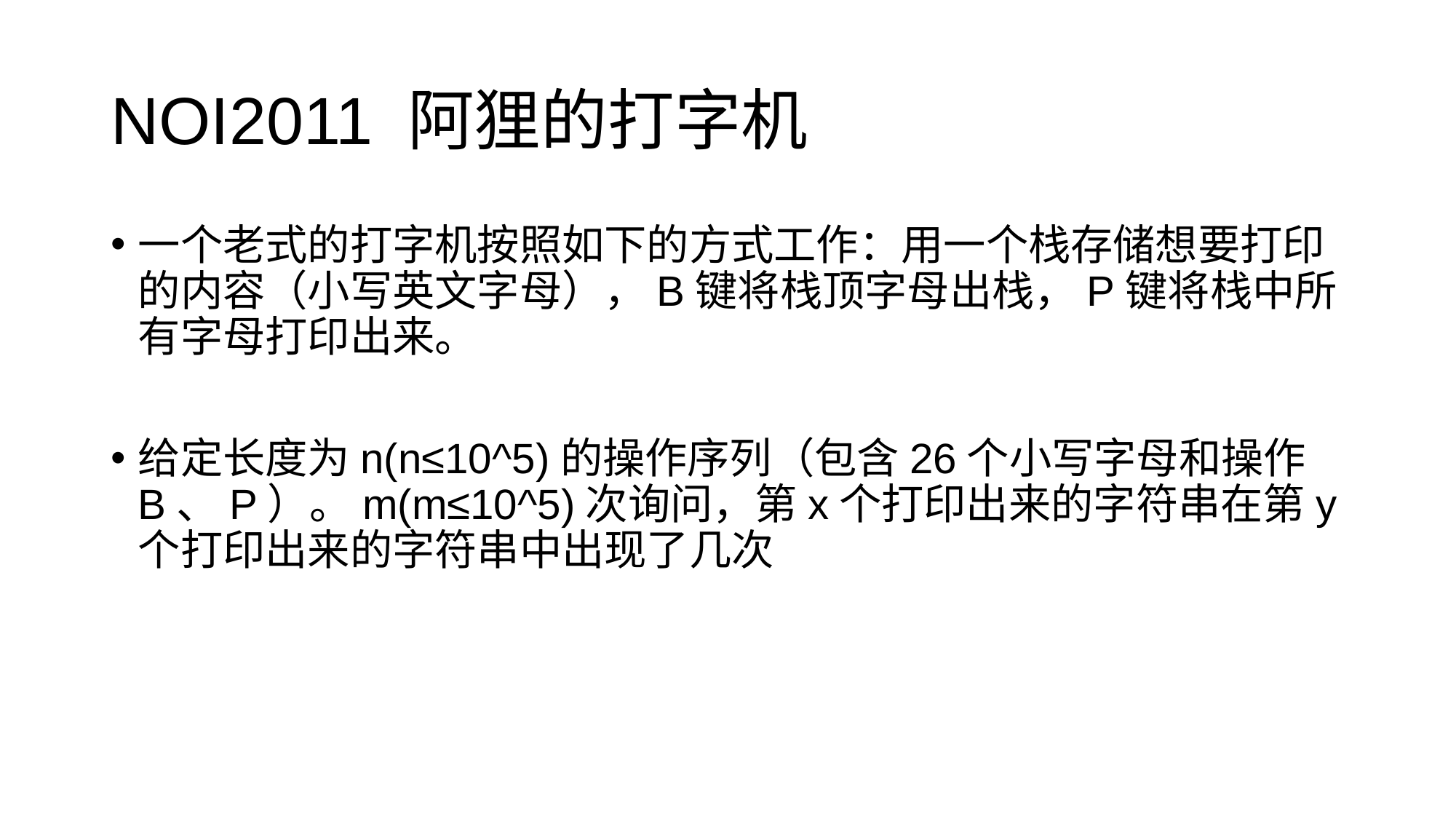

# NOI2011 阿狸的打字机
一个老式的打字机按照如下的方式工作：用一个栈存储想要打印的内容（小写英文字母），B键将栈顶字母出栈，P键将栈中所有字母打印出来。

给定长度为n(n≤10^5)的操作序列（包含26个小写字母和操作B、P）。m(m≤10^5)次询问，第x个打印出来的字符串在第y个打印出来的字符串中出现了几次